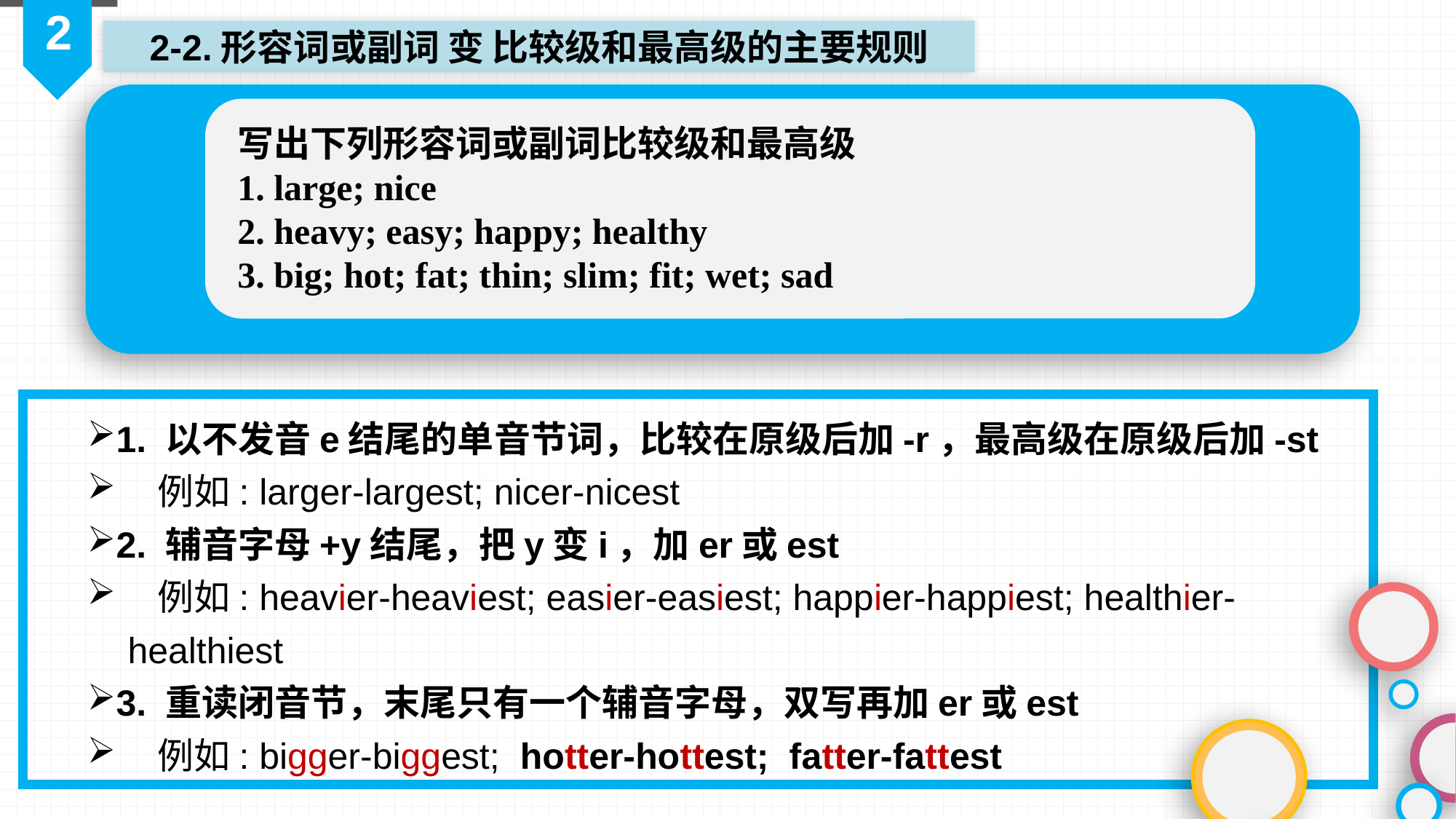

2
2-2.形容词或副词 变 比较级和最高级的主要规则

写出下列形容词或副词比较级和最高级
1. large; nice
2. heavy; easy; happy; healthy
3. big; hot; fat; thin; slim; fit; wet; sad

1. 以不发音e结尾的单音节词，比较在原级后加-r，最高级在原级后加-st
    例如: larger-largest; nicer-nicest
2. 辅音字母+y结尾，把y变i，加er或est
    例如: heavier-heaviest; easier-easiest; happier-happiest; healthier-
        healthiest
3. 重读闭音节，末尾只有一个辅音字母，双写再加er或est
    例如: bigger-biggest;  hotter-hottest;  fatter-fattest